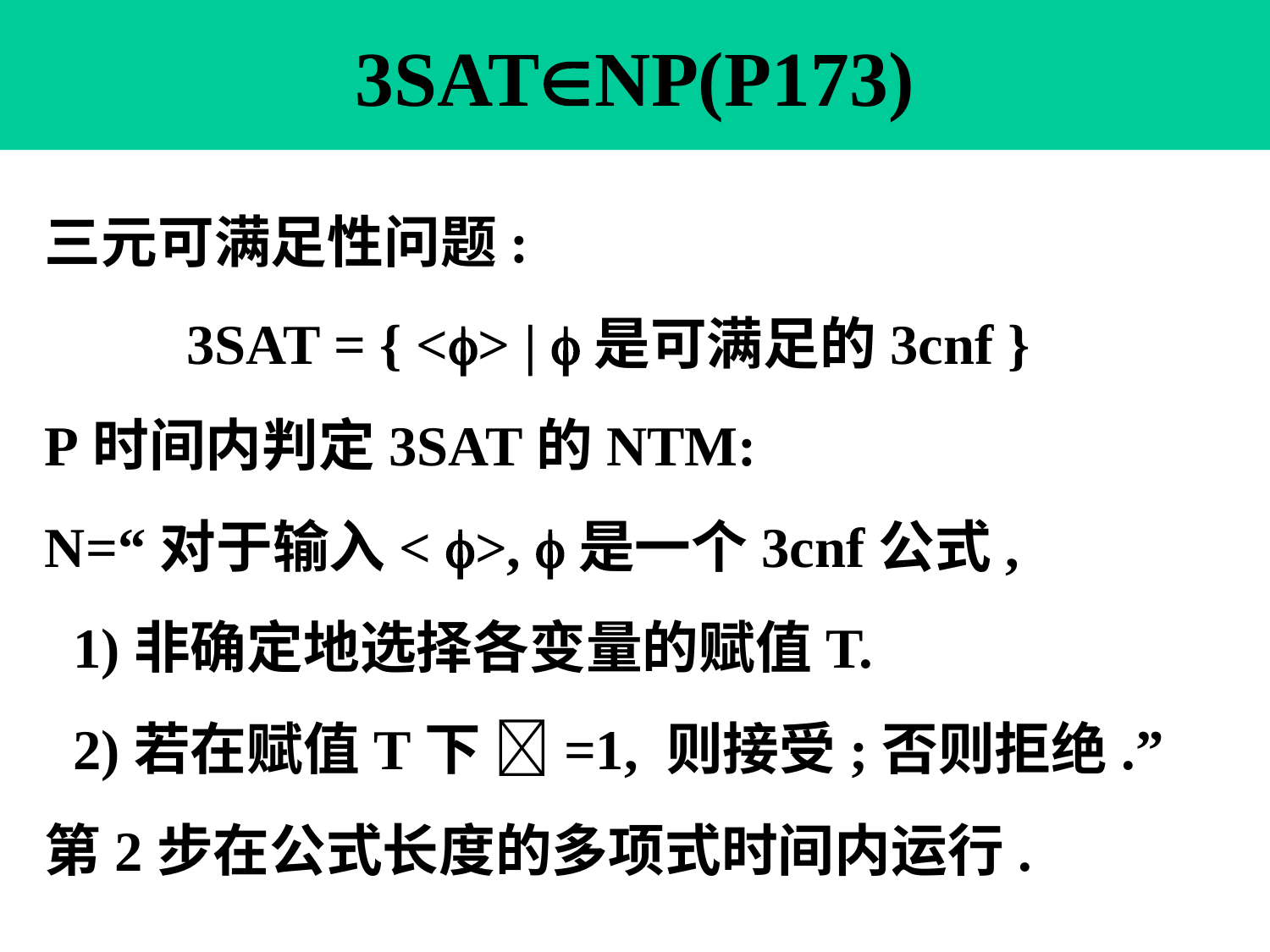

# 3SAT∈NP(P173)
三元可满足性问题:
          3SAT = { <φ> | φ是可满足的3cnf }
P时间内判定3SAT的NTM:
N=“对于输入< φ>, φ是一个3cnf公式,
  1)非确定地选择各变量的赋值T.
  2)若在赋值T下 φ=1, 则接受;否则拒绝.”
第2步在公式长度的多项式时间内运行.